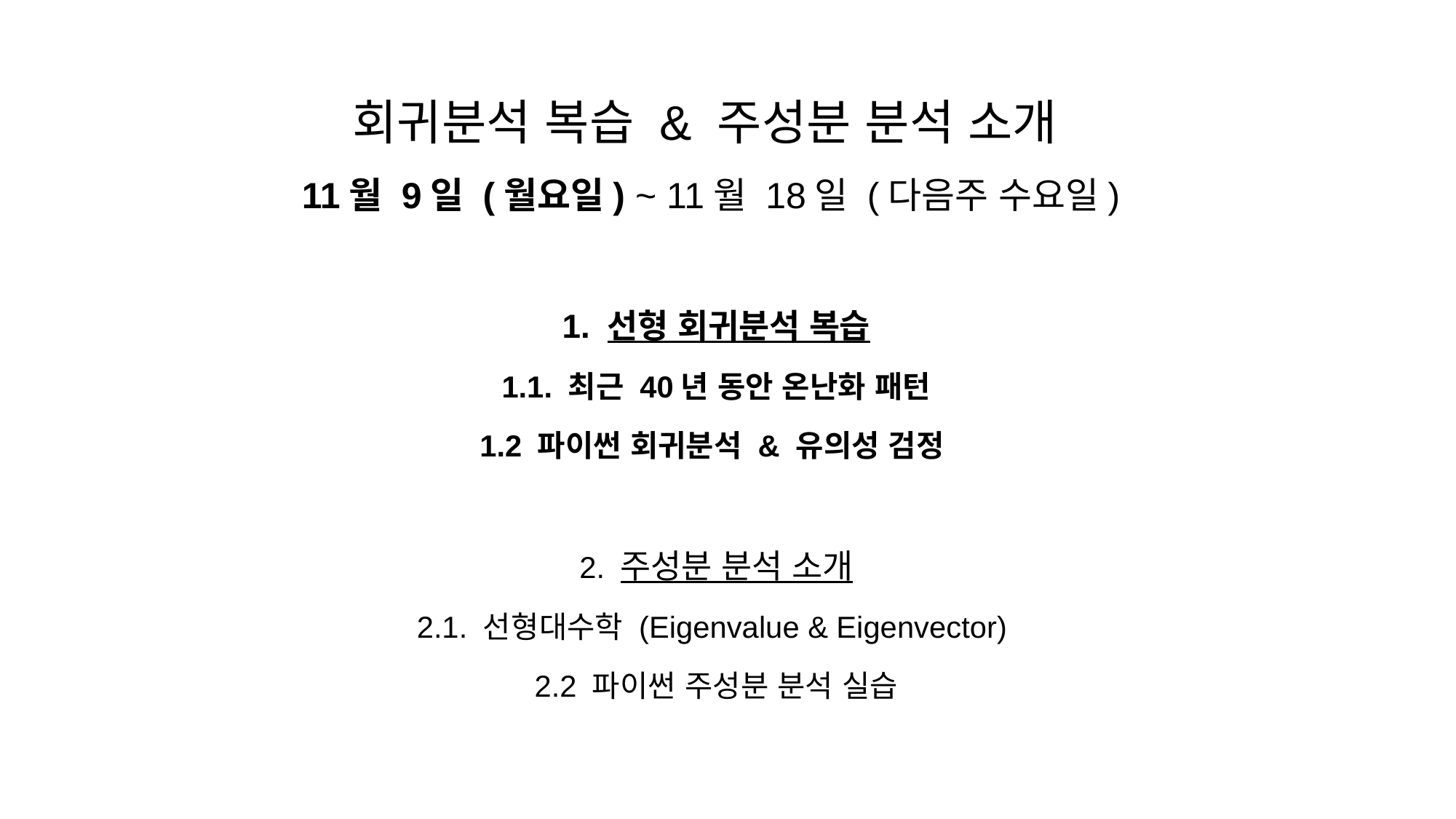

# 회귀분석 복습 & 주성분 분석 소개 11월 9일 (월요일) ~ 11월 18일 (다음주 수요일)
1. 선형 회귀분석 복습
1.1. 최근 40년 동안 온난화 패턴
1.2 파이썬 회귀분석 & 유의성 검정

2. 주성분 분석 소개
2.1. 선형대수학 (Eigenvalue & Eigenvector)
2.2 파이썬 주성분 분석 실습